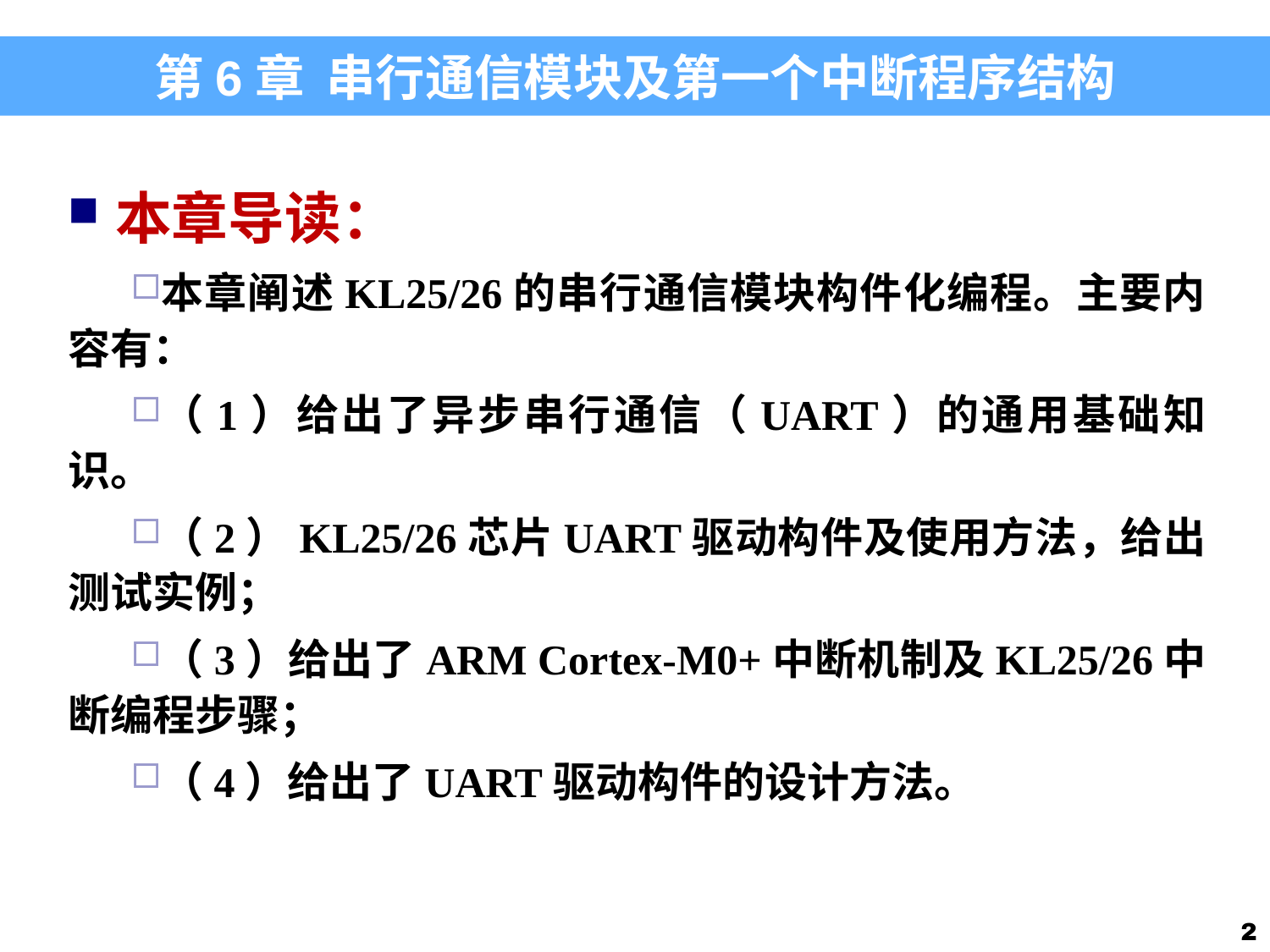

第6章  串行通信模块及第一个中断程序结构
本章导读：
本章阐述KL25/26的串行通信模块构件化编程。主要内容有：
（1）给出了异步串行通信（UART）的通用基础知识。
（2）KL25/26芯片UART驱动构件及使用方法，给出测试实例；
（3）给出了ARM Cortex-M0+中断机制及KL25/26中断编程步骤；
（4）给出了UART驱动构件的设计方法。
2